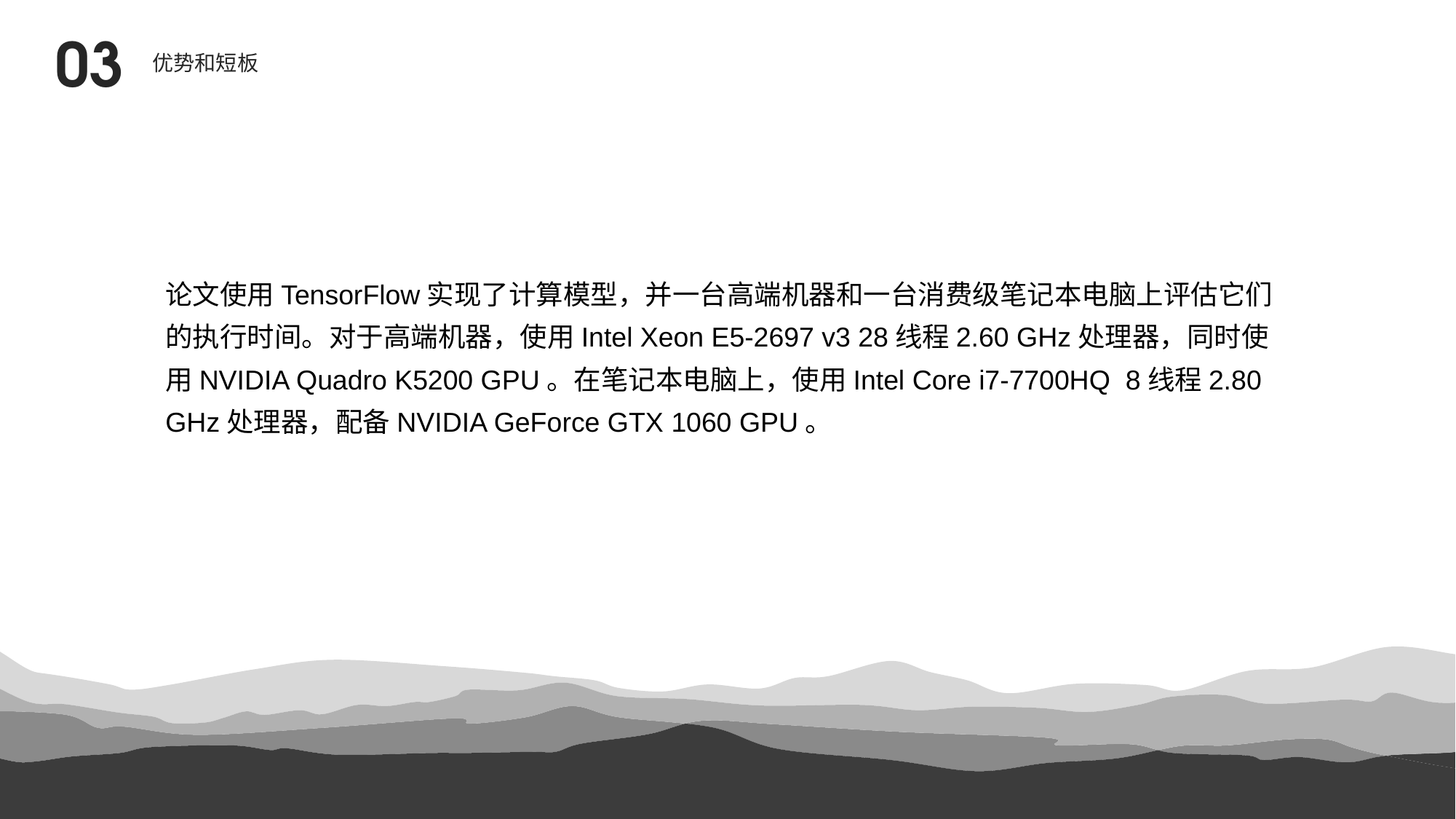

03
优势和短板
论文使用TensorFlow实现了计算模型，并一台高端机器和一台消费级笔记本电脑上评估它们的执行时间。对于高端机器，使用Intel Xeon E5-2697 v3 28线程2.60 GHz处理器，同时使用NVIDIA Quadro K5200 GPU。在笔记本电脑上，使用Intel Core i7-7700HQ  8线程2.80 GHz处理器，配备NVIDIA GeForce GTX 1060 GPU。